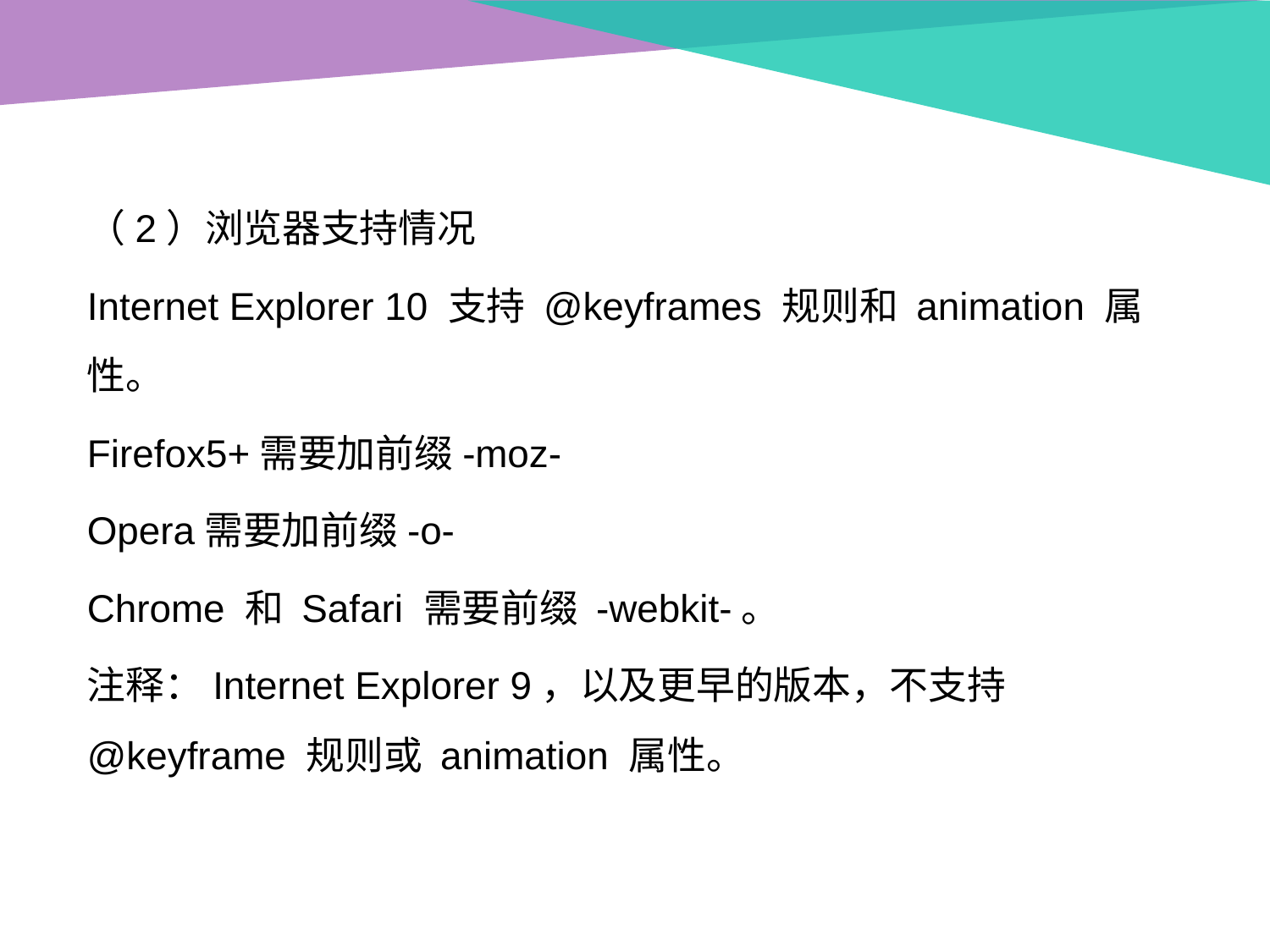

（2）浏览器支持情况
Internet Explorer 10 支持 @keyframes 规则和 animation 属性。
Firefox5+需要加前缀-moz-
Opera需要加前缀-o-
Chrome 和 Safari 需要前缀 -webkit-。
注释：Internet Explorer 9，以及更早的版本，不支持 @keyframe 规则或 animation 属性。